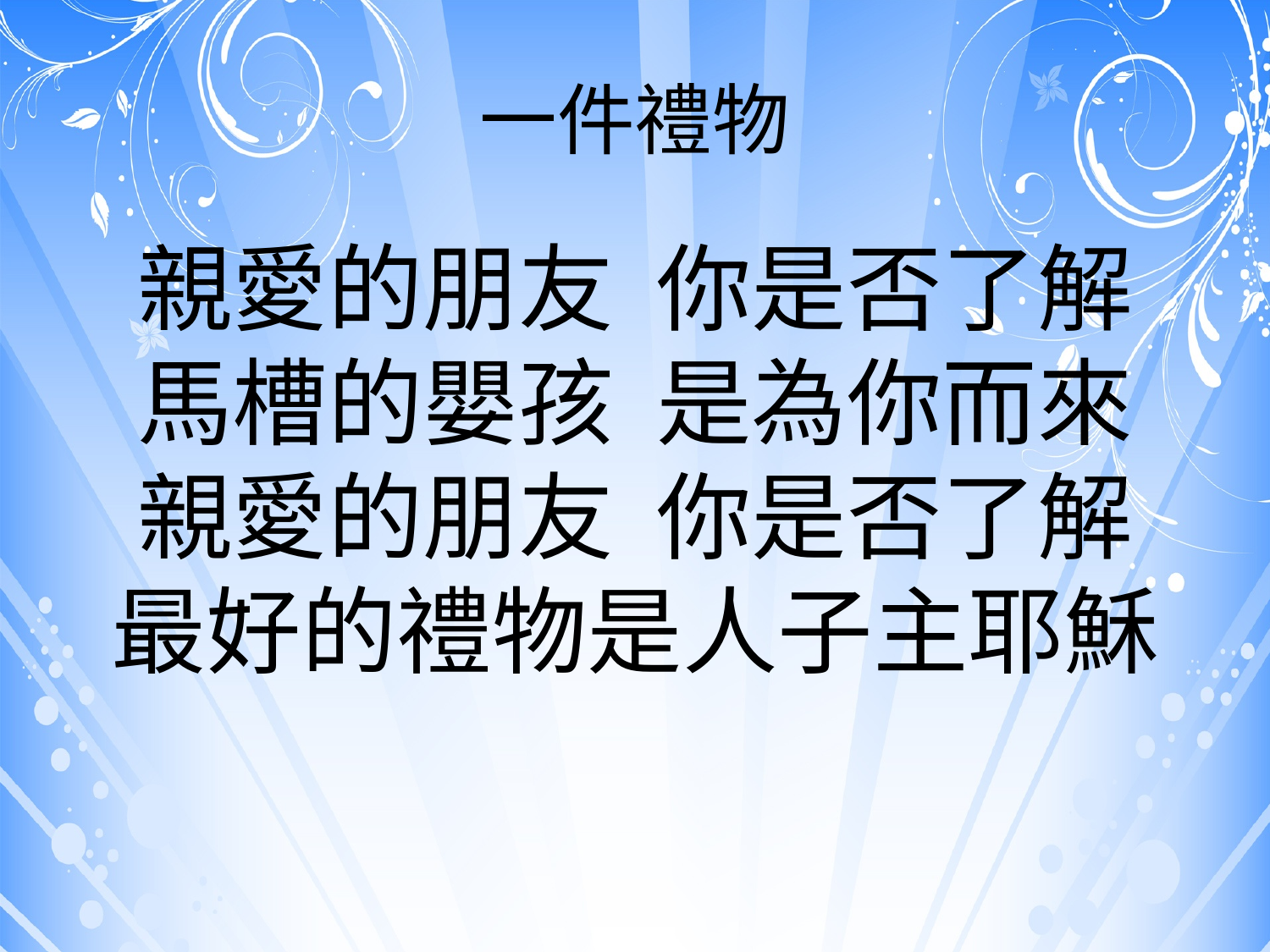

# 一件禮物
親愛的朋友  你是否了解
馬槽的嬰孩  是為你而來
親愛的朋友  你是否了解
最好的禮物是人子主耶穌